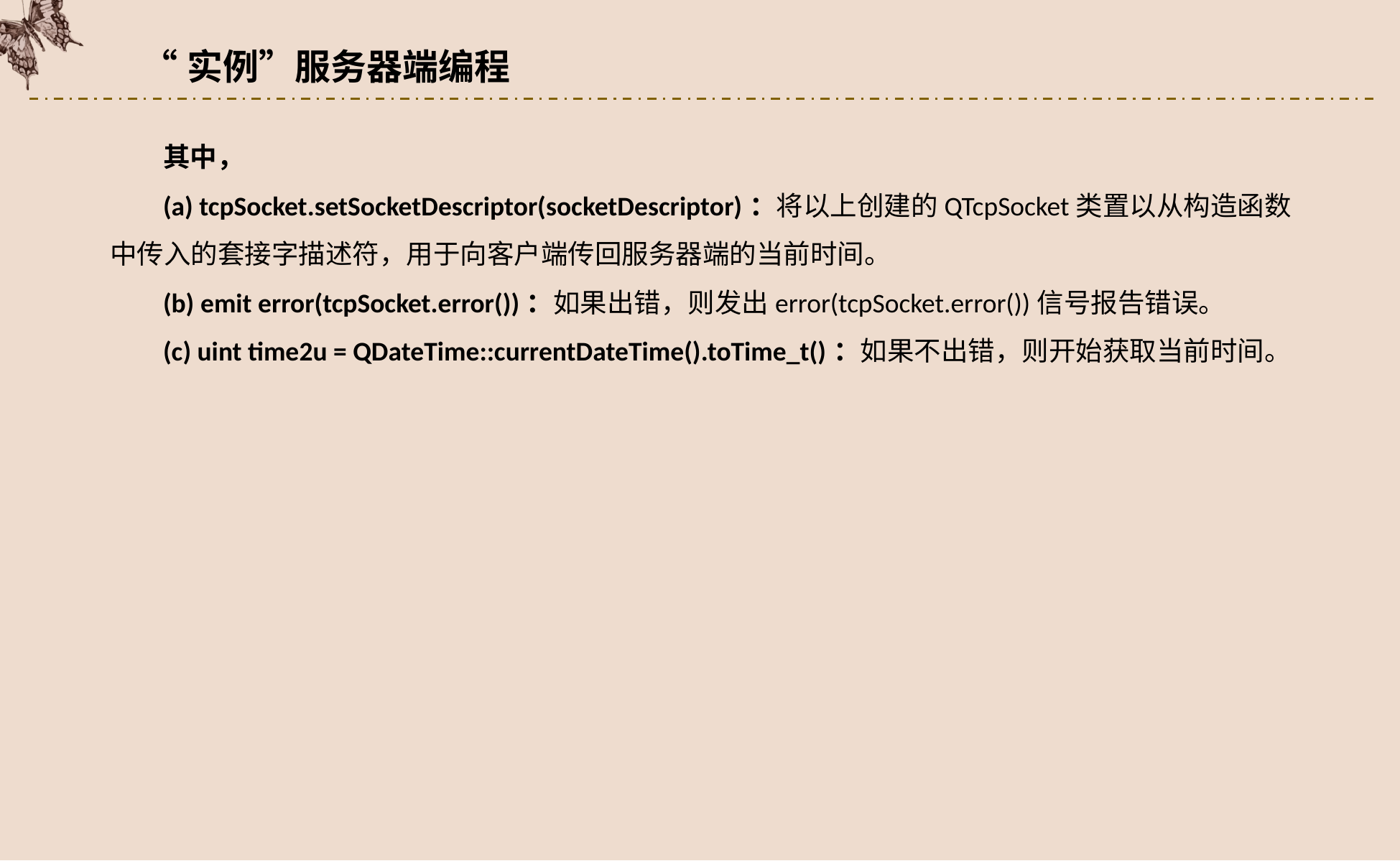

“实例”服务器端编程
其中，
(a) tcpSocket.setSocketDescriptor(socketDescriptor)：将以上创建的QTcpSocket类置以从构造函数中传入的套接字描述符，用于向客户端传回服务器端的当前时间。
(b) emit error(tcpSocket.error())：如果出错，则发出error(tcpSocket.error())信号报告错误。
(c) uint time2u = QDateTime::currentDateTime().toTime_t()：如果不出错，则开始获取当前时间。